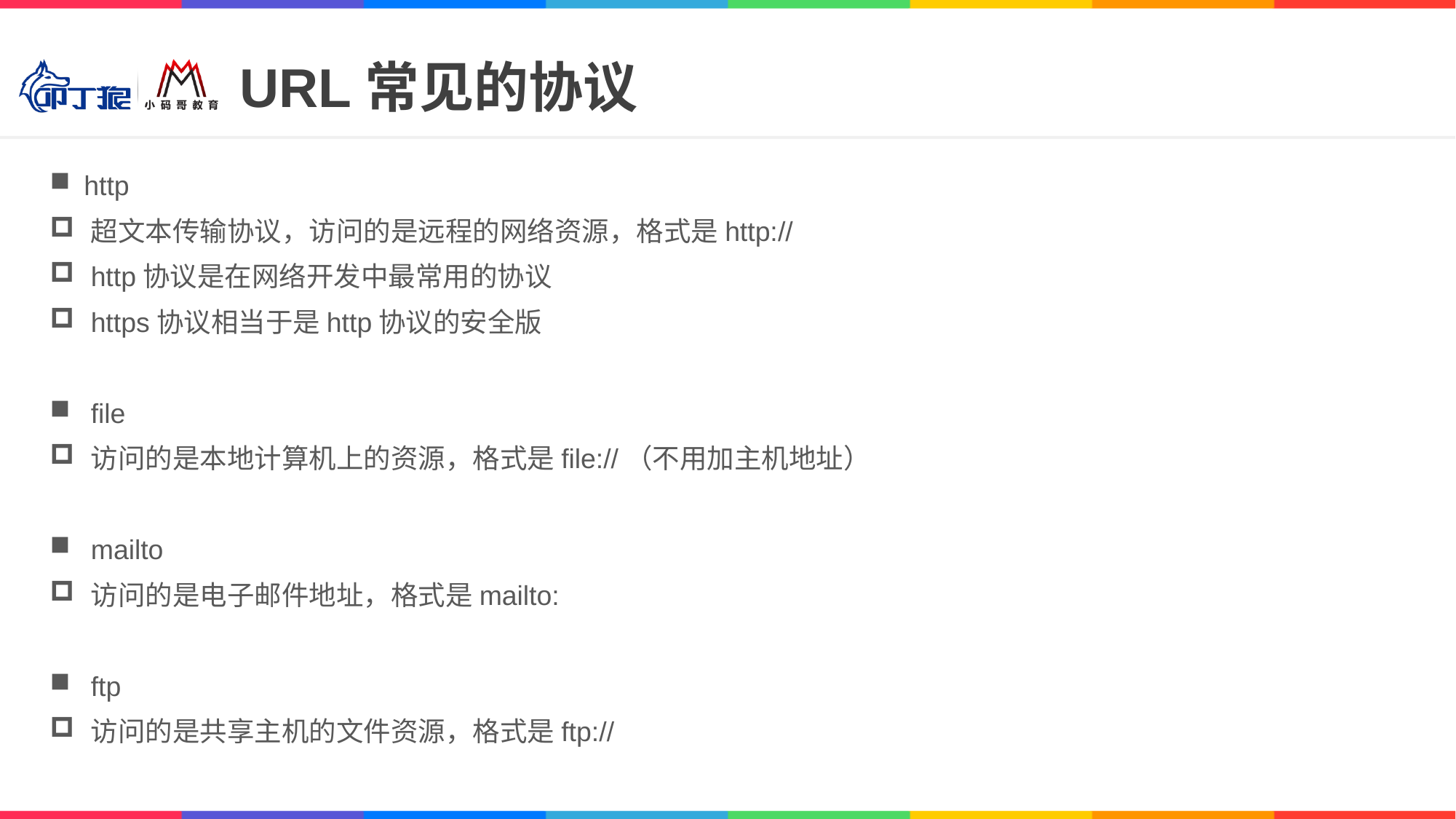

# URL常见的协议
http
超文本传输协议，访问的是远程的网络资源，格式是http://
http协议是在网络开发中最常用的协议
https协议相当于是http协议的安全版

file
访问的是本地计算机上的资源，格式是file://（不用加主机地址）

mailto
访问的是电子邮件地址，格式是mailto:

ftp
访问的是共享主机的文件资源，格式是ftp://